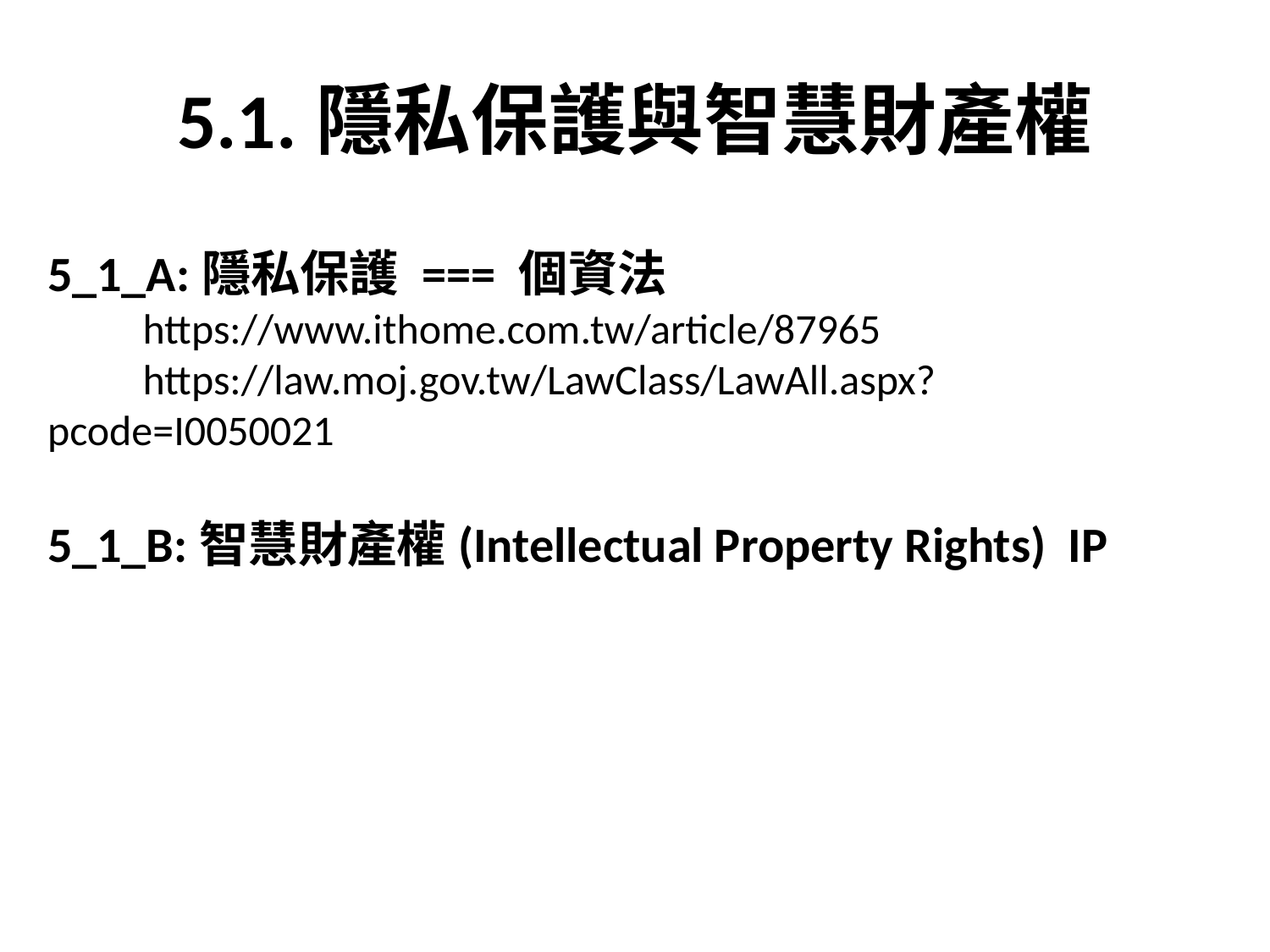

# 5.1.隱私保護與智慧財產權
5_1_A:隱私保護 === 個資法
          https://www.ithome.com.tw/article/87965
          https://law.moj.gov.tw/LawClass/LawAll.aspx?pcode=I0050021

5_1_B:智慧財產權(Intellectual Property Rights)  IP